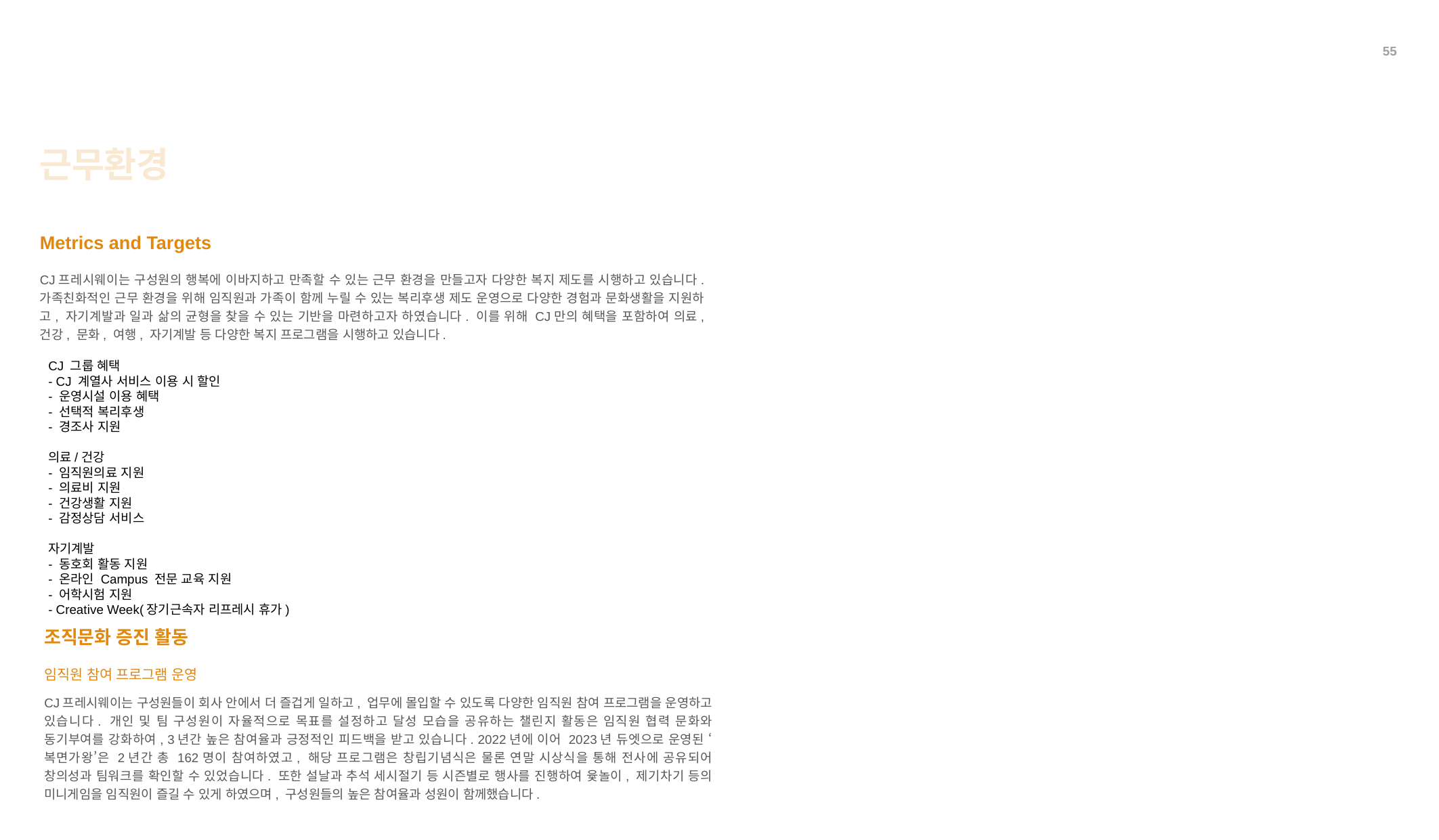

55
근무환경
Metrics and Targets
CJ프레시웨이는 구성원의 행복에 이바지하고 만족할 수 있는 근무 환경을 만들고자 다양한 복지 제도를 시행하고 있습니다. 가족친화적인 근무 환경을 위해 임직원과 가족이 함께 누릴 수 있는 복리후생 제도 운영으로 다양한 경험과 문화생활을 지원하고, 자기계발과 일과 삶의 균형을 찾을 수 있는 기반을 마련하고자 하였습니다. 이를 위해 CJ만의 혜택을 포함하여 의료, 건강, 문화, 여행, 자기계발 등 다양한 복지 프로그램을 시행하고 있습니다.
CJ 그룹 혜택
- CJ 계열사 서비스 이용 시 할인
- 운영시설 이용 혜택
- 선택적 복리후생
- 경조사 지원

의료/건강
- 임직원의료 지원
- 의료비 지원
- 건강생활 지원
- 감정상담 서비스

자기계발
- 동호회 활동 지원
- 온라인 Campus 전문 교육 지원
- 어학시험 지원
- Creative Week(장기근속자 리프레시 휴가)
조직문화 증진 활동
임직원 참여 프로그램 운영
CJ프레시웨이는 구성원들이 회사 안에서 더 즐겁게 일하고, 업무에 몰입할 수 있도록 다양한 임직원 참여 프로그램을 운영하고 있습니다. 개인 및 팀 구성원이 자율적으로 목표를 설정하고 달성 모습을 공유하는 챌린지 활동은 임직원 협력 문화와 동기부여를 강화하여, 3년간 높은 참여율과 긍정적인 피드백을 받고 있습니다. 2022년에 이어 2023년 듀엣으로 운영된 ‘복면가왕’은 2년간 총 162명이 참여하였고, 해당 프로그램은 창립기념식은 물론 연말 시상식을 통해 전사에 공유되어 창의성과 팀워크를 확인할 수 있었습니다. 또한 설날과 추석 세시절기 등 시즌별로 행사를 진행하여 윷놀이, 제기차기 등의 미니게임을 임직원이 즐길 수 있게 하였으며, 구성원들의 높은 참여율과 성원이 함께했습니다.